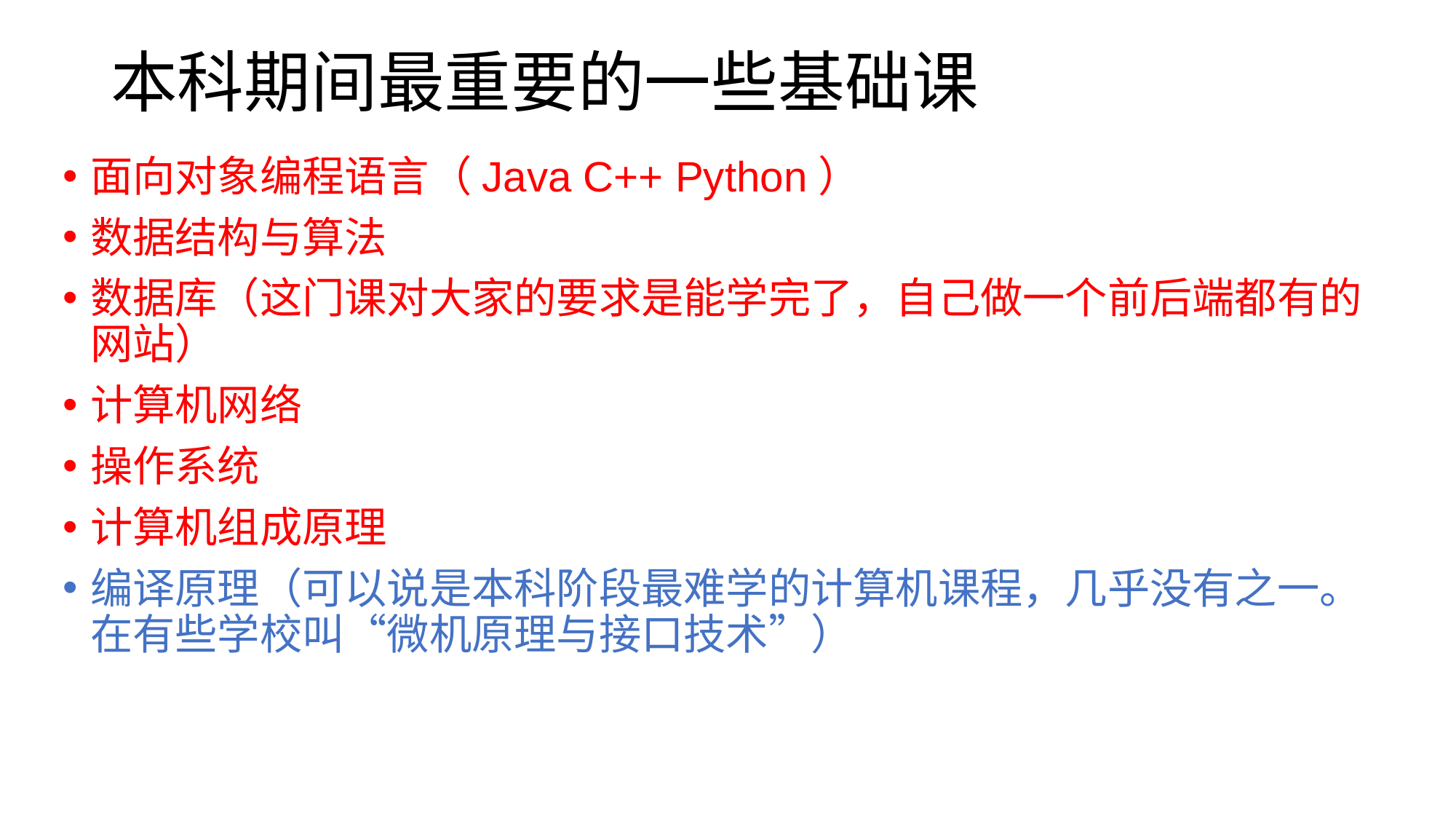

# 本科期间最重要的一些基础课
面向对象编程语言（Java C++ Python）
数据结构与算法
数据库（这门课对大家的要求是能学完了，自己做一个前后端都有的网站）
计算机网络
操作系统
计算机组成原理
编译原理（可以说是本科阶段最难学的计算机课程，几乎没有之一。在有些学校叫“微机原理与接口技术”）